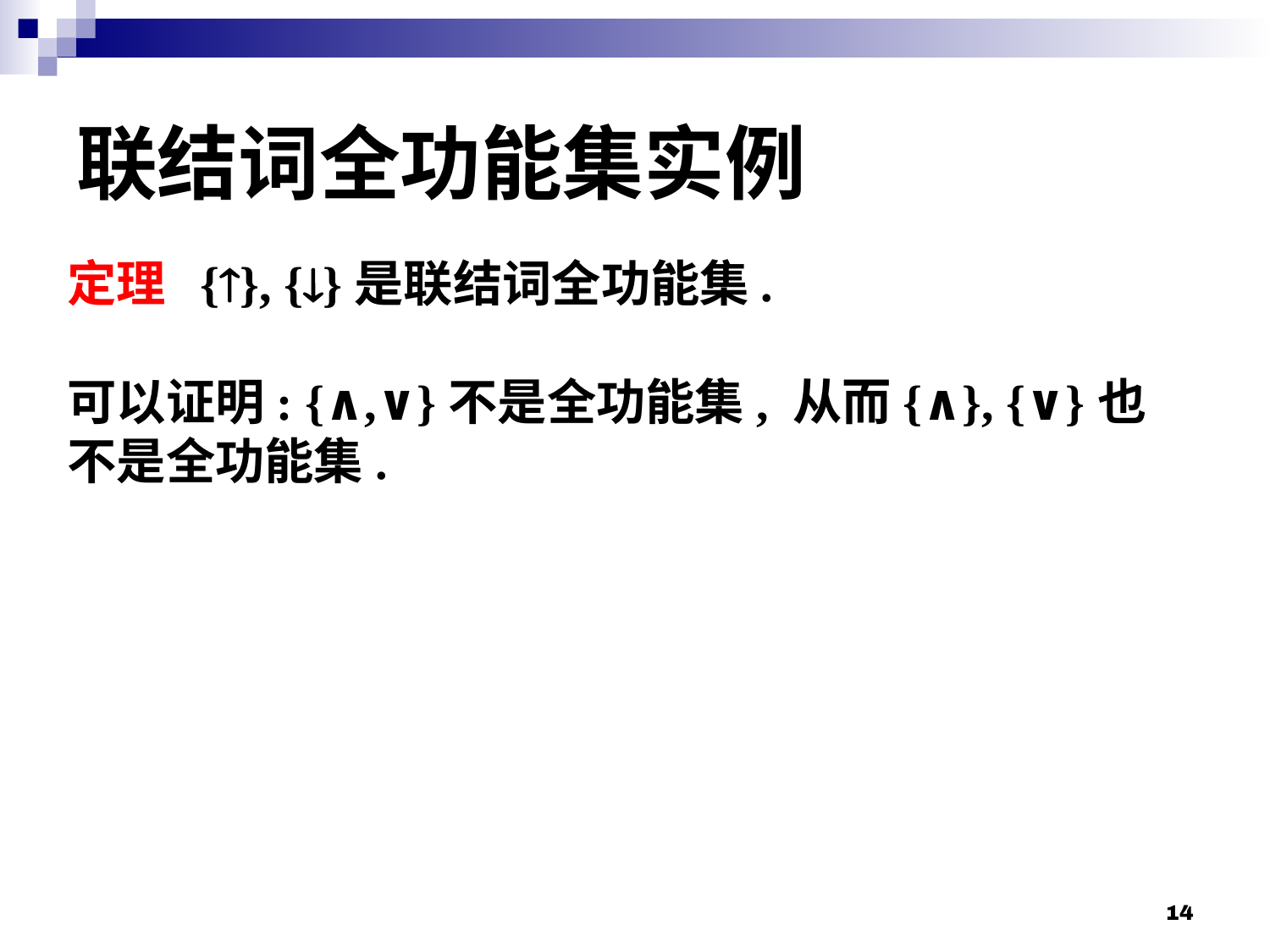

# 联结词全功能集实例
定理  {↑}, {↓}是联结词全功能集.

可以证明: {∧,∨}不是全功能集, 从而{∧}, {∨}也
不是全功能集.
14